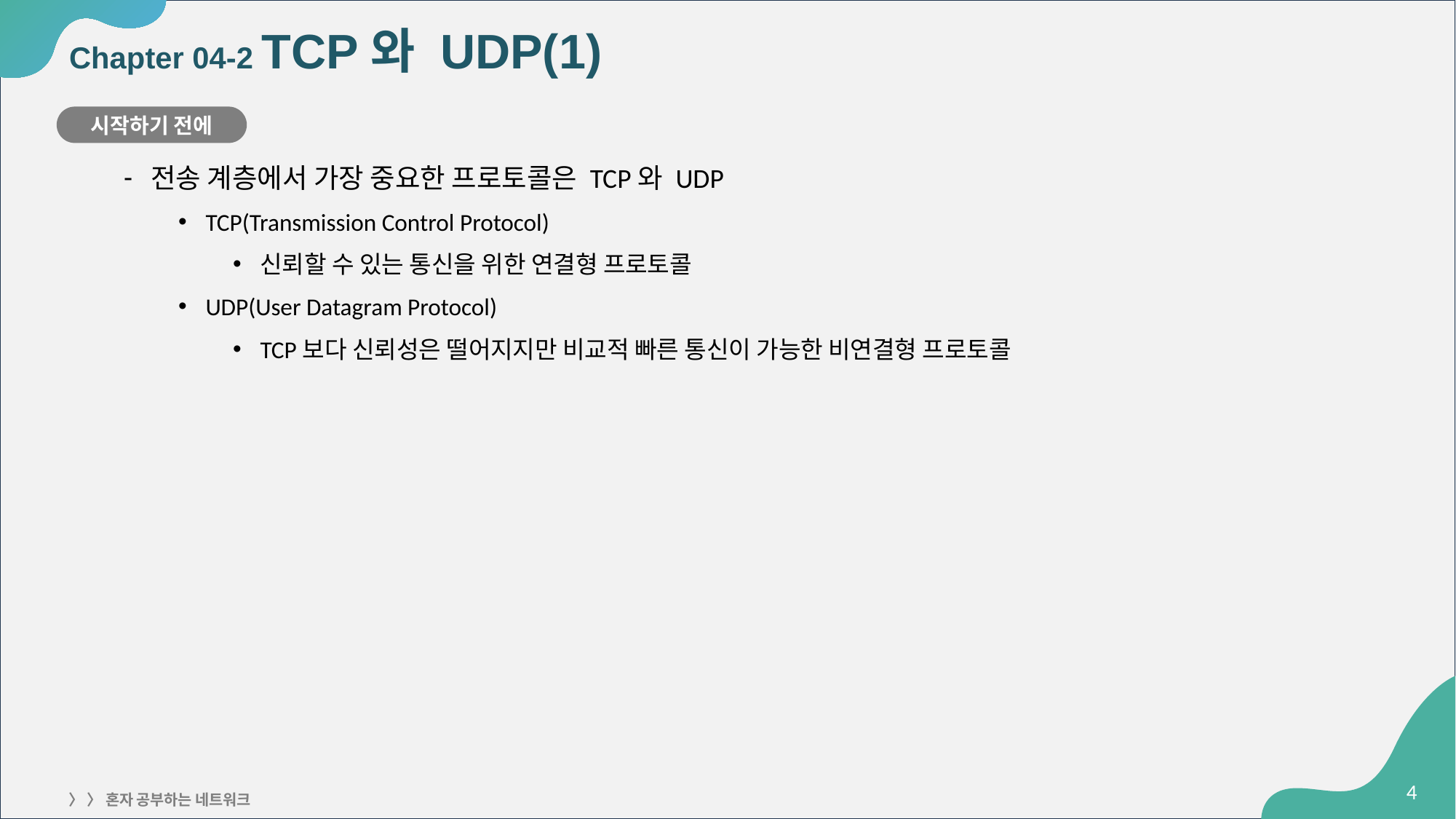

# Chapter 04-2 TCP와 UDP(1)

전송 계층에서 가장 중요한 프로토콜은 TCP와 UDP
TCP(Transmission Control Protocol)
신뢰할 수 있는 통신을 위한 연결형 프로토콜
UDP(User Datagram Protocol)
TCP보다 신뢰성은 떨어지지만 비교적 빠른 통신이 가능한 비연결형 프로토콜
시작하기 전에
4
〉 〉 혼자 공부하는 네트워크